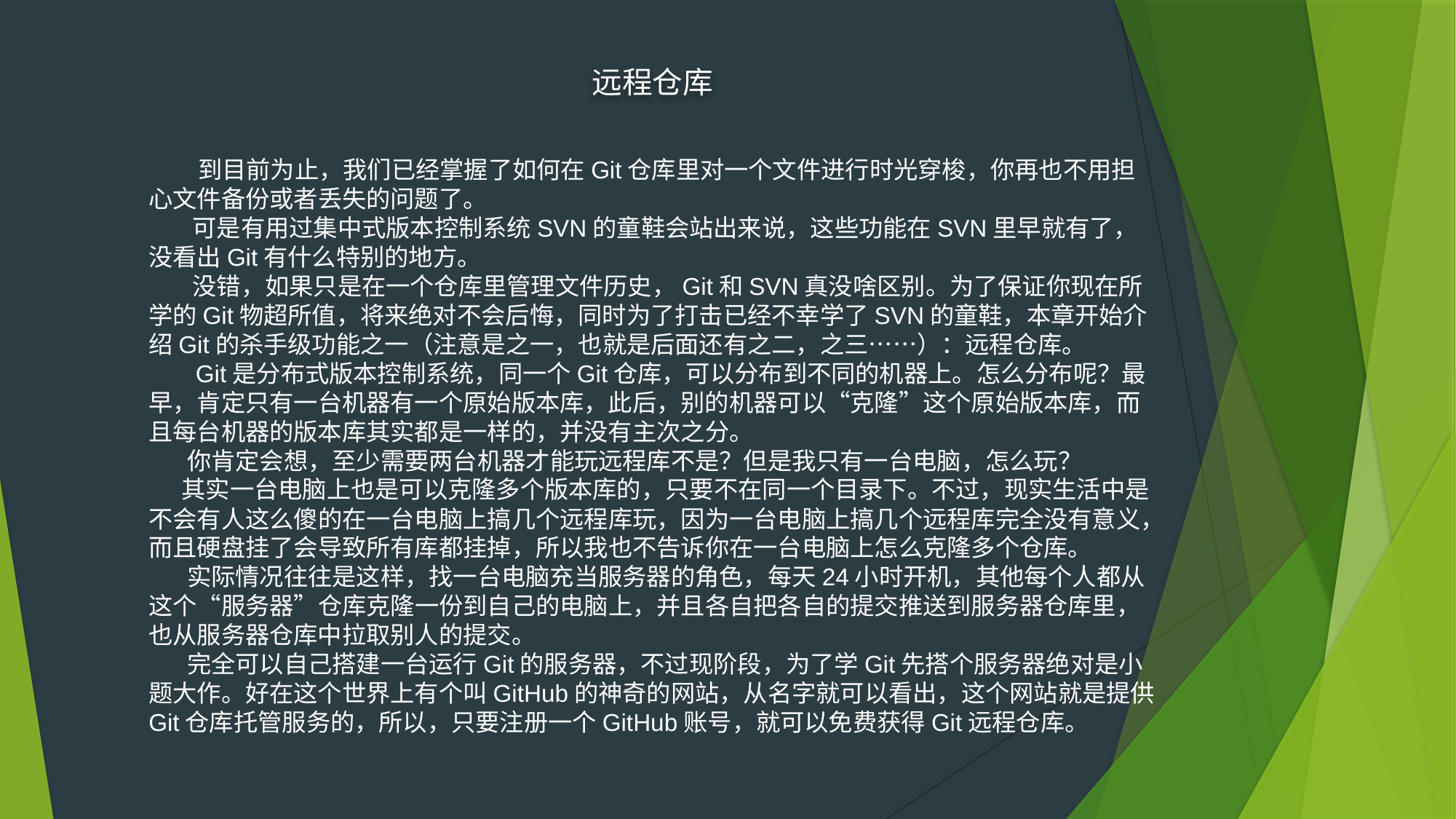

远程仓库
        到目前为止，我们已经掌握了如何在Git仓库里对一个文件进行时光穿梭，你再也不用担心文件备份或者丢失的问题了。
       可是有用过集中式版本控制系统SVN的童鞋会站出来说，这些功能在SVN里早就有了，没看出Git有什么特别的地方。
       没错，如果只是在一个仓库里管理文件历史，Git和SVN真没啥区别。为了保证你现在所学的Git物超所值，将来绝对不会后悔，同时为了打击已经不幸学了SVN的童鞋，本章开始介绍Git的杀手级功能之一（注意是之一，也就是后面还有之二，之三……）：远程仓库。
       Git是分布式版本控制系统，同一个Git仓库，可以分布到不同的机器上。怎么分布呢？最早，肯定只有一台机器有一个原始版本库，此后，别的机器可以“克隆”这个原始版本库，而且每台机器的版本库其实都是一样的，并没有主次之分。
      你肯定会想，至少需要两台机器才能玩远程库不是？但是我只有一台电脑，怎么玩？
     其实一台电脑上也是可以克隆多个版本库的，只要不在同一个目录下。不过，现实生活中是不会有人这么傻的在一台电脑上搞几个远程库玩，因为一台电脑上搞几个远程库完全没有意义，而且硬盘挂了会导致所有库都挂掉，所以我也不告诉你在一台电脑上怎么克隆多个仓库。
      实际情况往往是这样，找一台电脑充当服务器的角色，每天24小时开机，其他每个人都从这个“服务器”仓库克隆一份到自己的电脑上，并且各自把各自的提交推送到服务器仓库里，也从服务器仓库中拉取别人的提交。
      完全可以自己搭建一台运行Git的服务器，不过现阶段，为了学Git先搭个服务器绝对是小题大作。好在这个世界上有个叫GitHub的神奇的网站，从名字就可以看出，这个网站就是提供Git仓库托管服务的，所以，只要注册一个GitHub账号，就可以免费获得Git远程仓库。